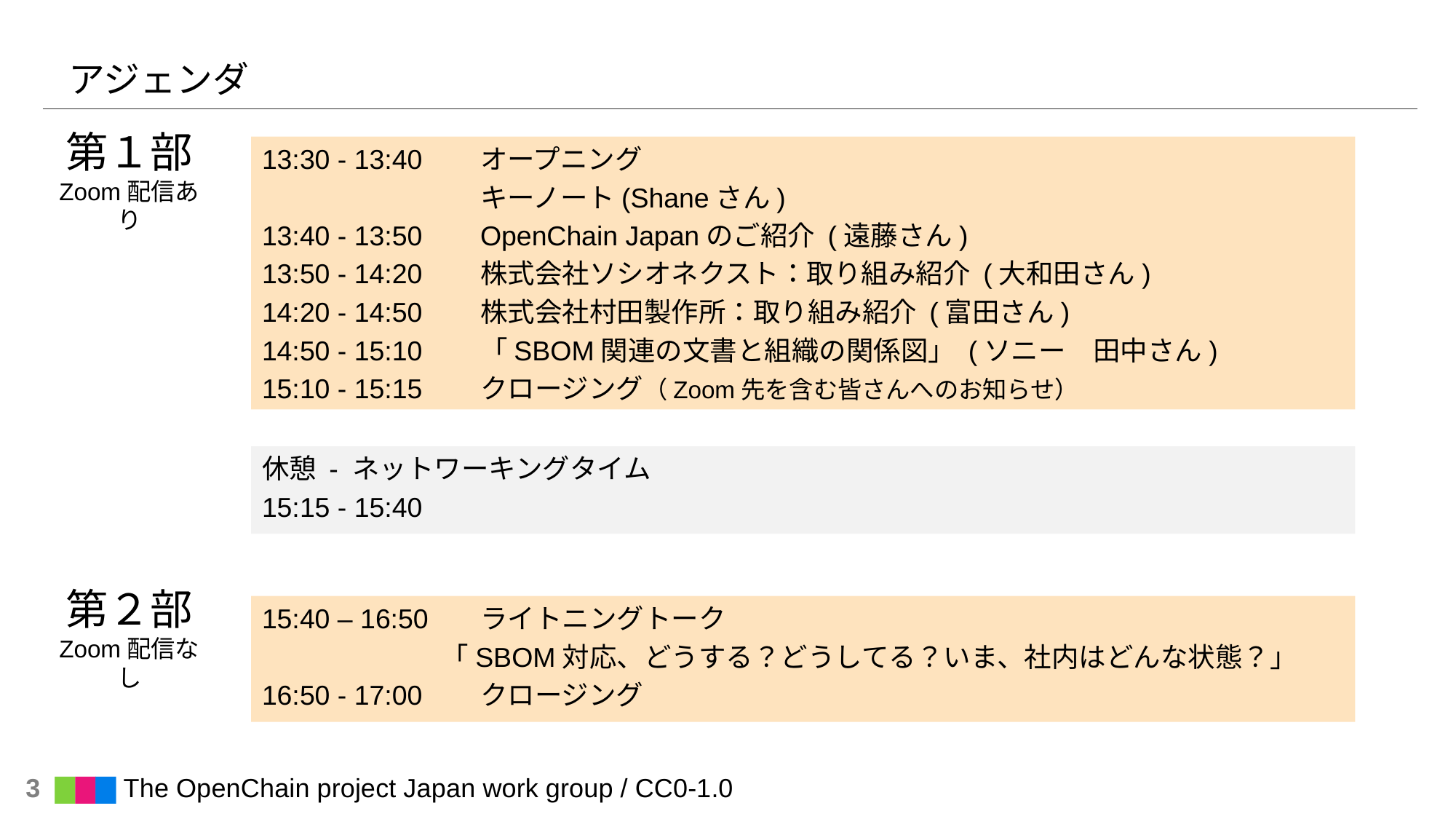

# アジェンダ
第１部
Zoom配信あり
13:30 - 13:40	オープニング
		キーノート(Shaneさん)
13:40 - 13:50	OpenChain Japanのご紹介 (遠藤さん)
13:50 - 14:20	株式会社ソシオネクスト：取り組み紹介 (大和田さん)
14:20 - 14:50	株式会社村田製作所：取り組み紹介 (富田さん)
14:50 - 15:10	「SBOM関連の文書と組織の関係図」 (ソニー　田中さん)
15:10 - 15:15	クロージング（Zoom先を含む皆さんへのお知らせ）
休憩 - ネットワーキングタイム
15:15 - 15:40
第２部
Zoom配信なし
15:40 – 16:50	ライトニングトーク
                            「SBOM対応、どうする？どうしてる？いま、社内はどんな状態？」
16:50 - 17:00	クロージング